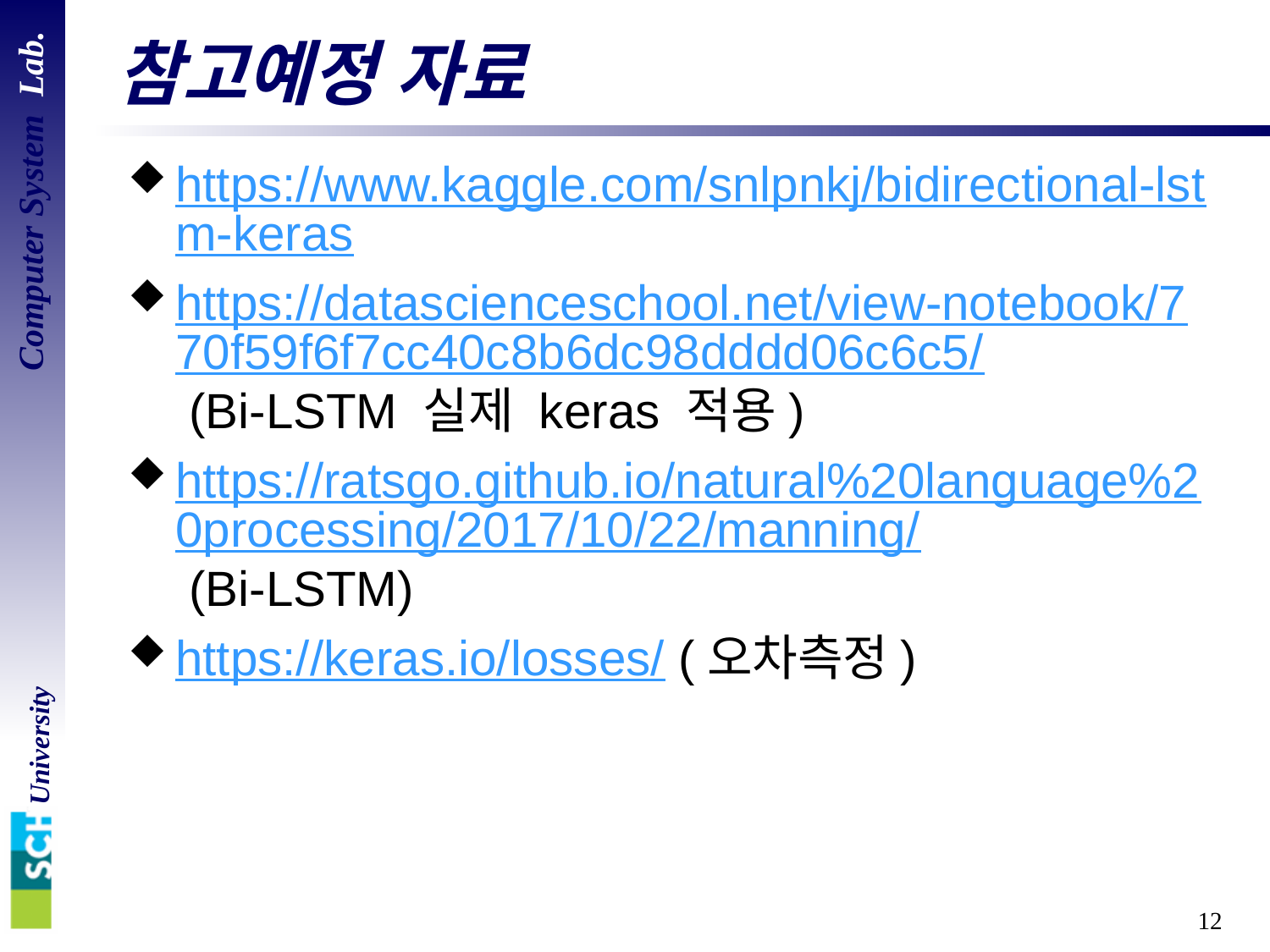

# 참고예정 자료
https://www.kaggle.com/snlpnkj/bidirectional-lstm-keras
https://datascienceschool.net/view-notebook/770f59f6f7cc40c8b6dc98dddd06c6c5/ (Bi-LSTM 실제 keras 적용)
https://ratsgo.github.io/natural%20language%20processing/2017/10/22/manning/ (Bi-LSTM)
https://keras.io/losses/ (오차측정)